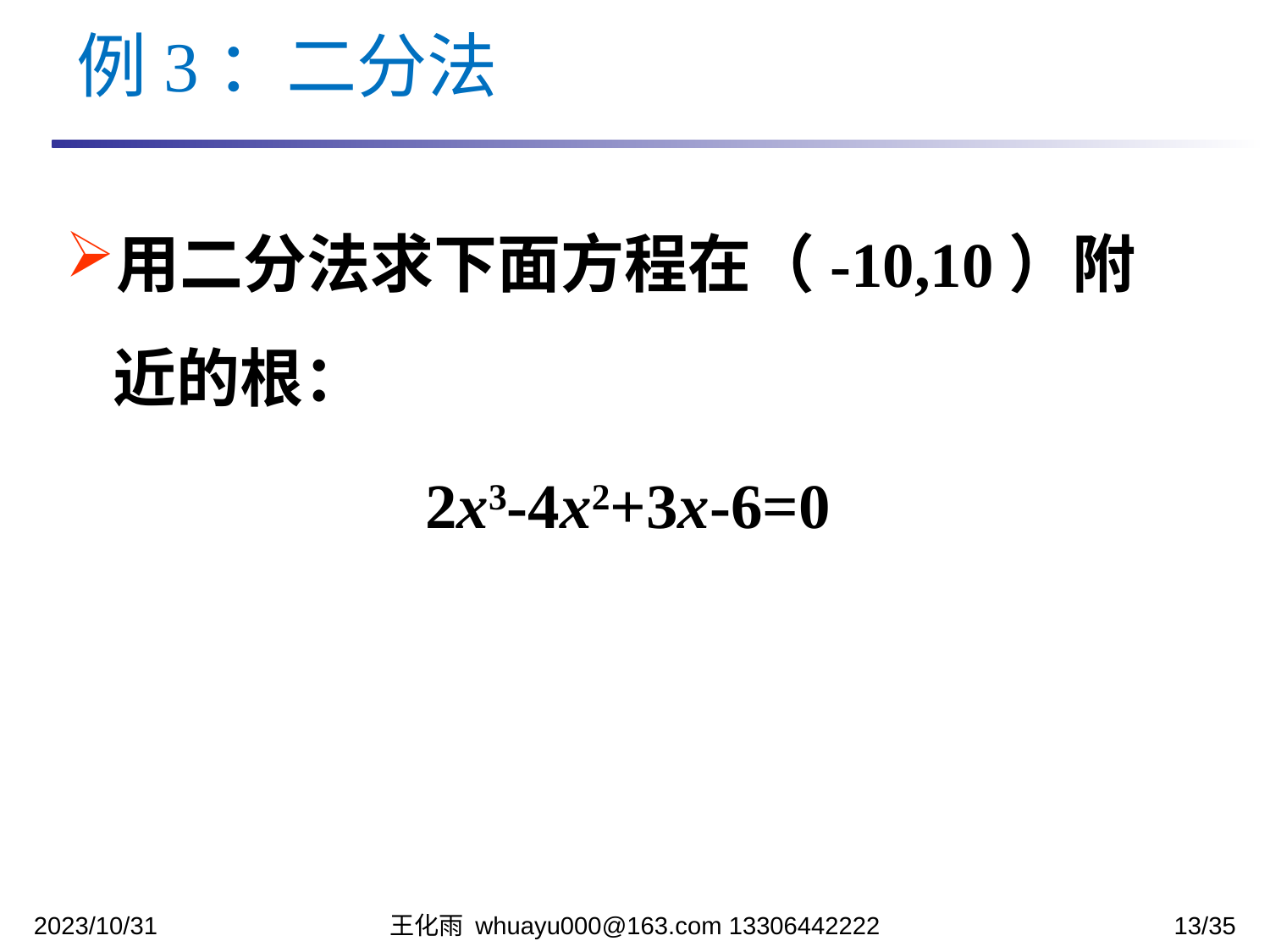

例3：二分法
用二分法求下面方程在（-10,10）附近的根：
2x3-4x2+3x-6=0
2023/10/31
王化雨 whuayu000@163.com 13306442222
13/35